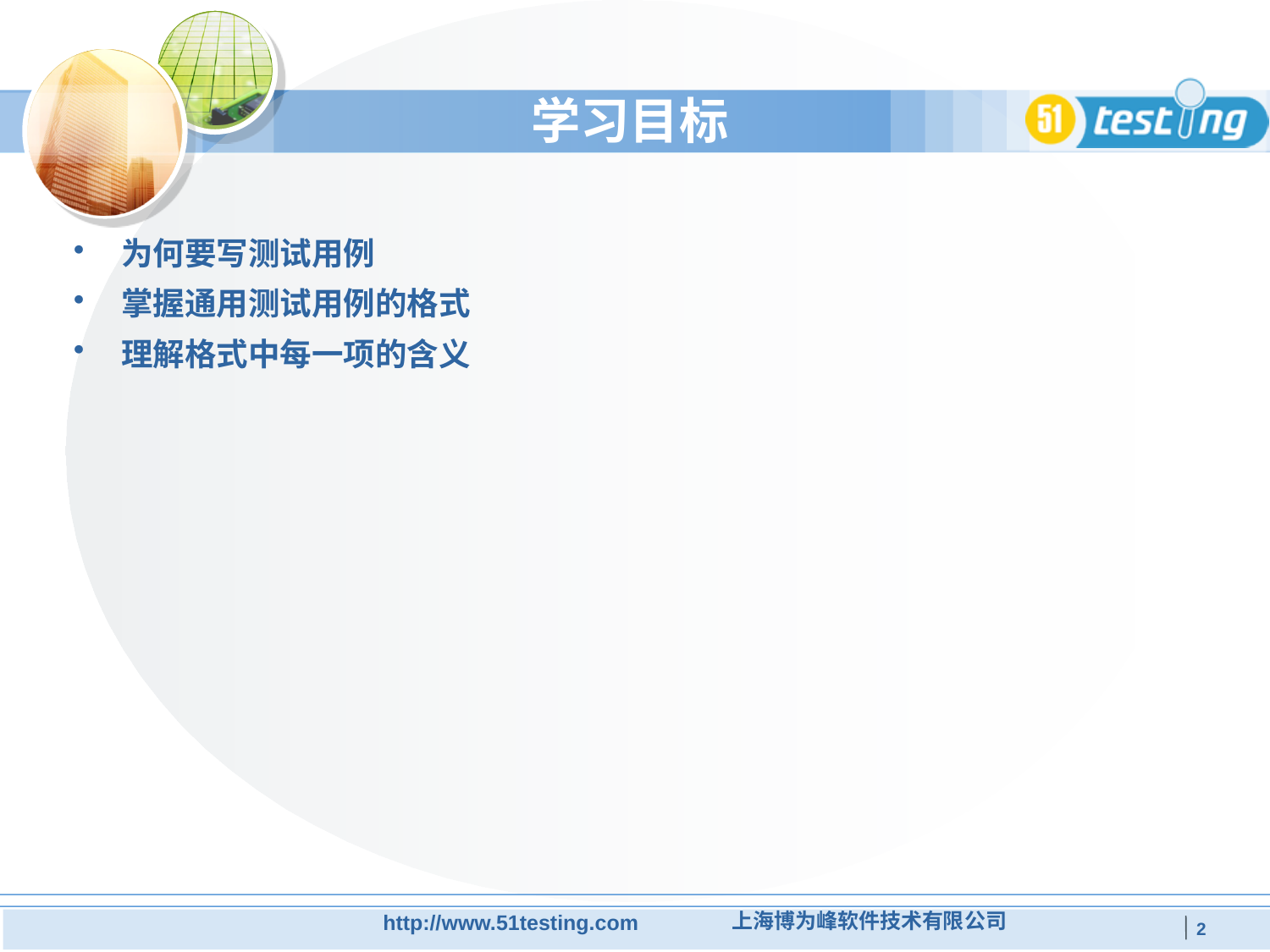

# 学习目标
为何要写测试用例
掌握通用测试用例的格式
理解格式中每一项的含义